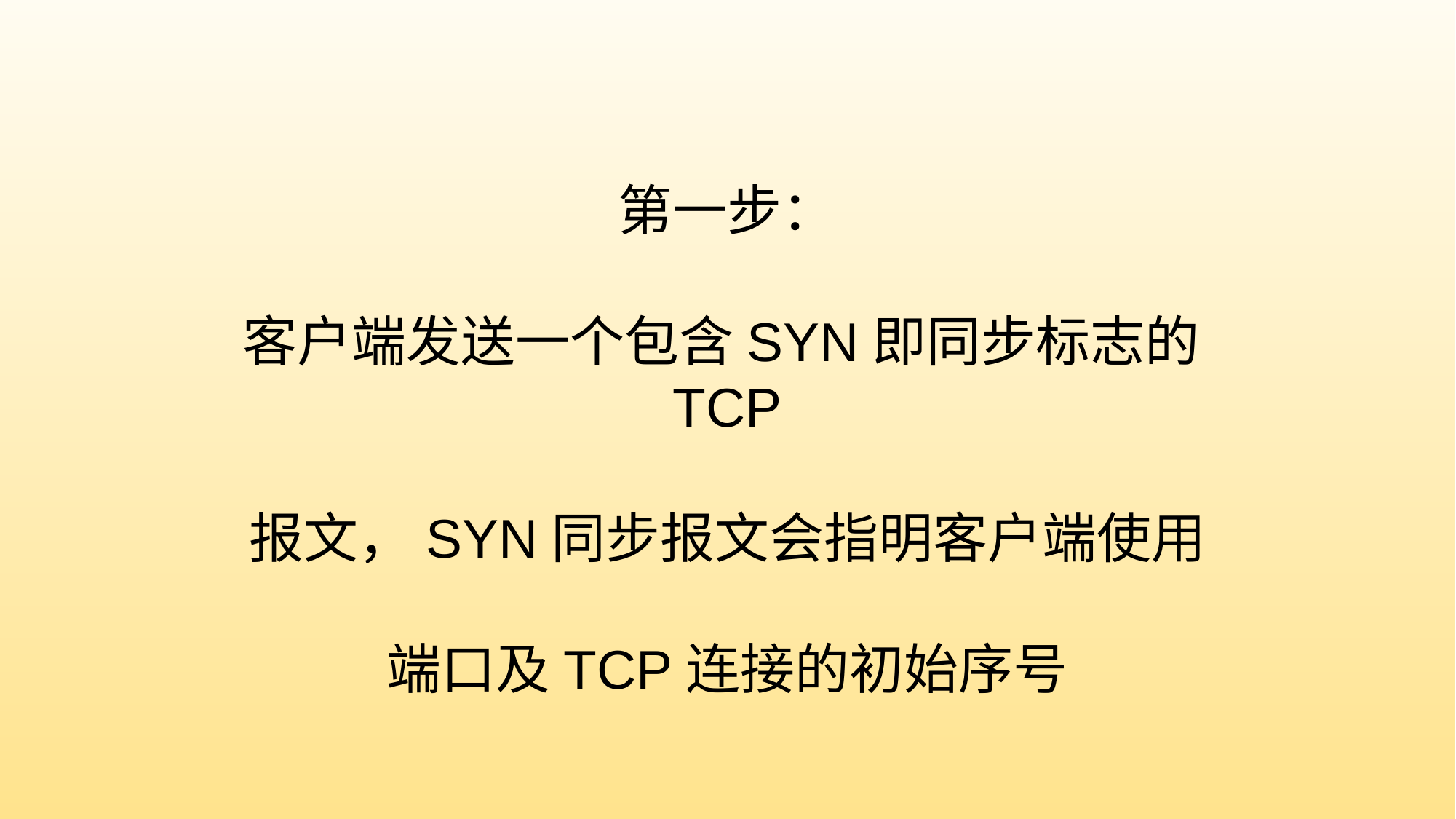

第一步：

客户端发送一个包含SYN即同步标志的TCP

报文，SYN同步报文会指明客户端使用

端口及TCP连接的初始序号